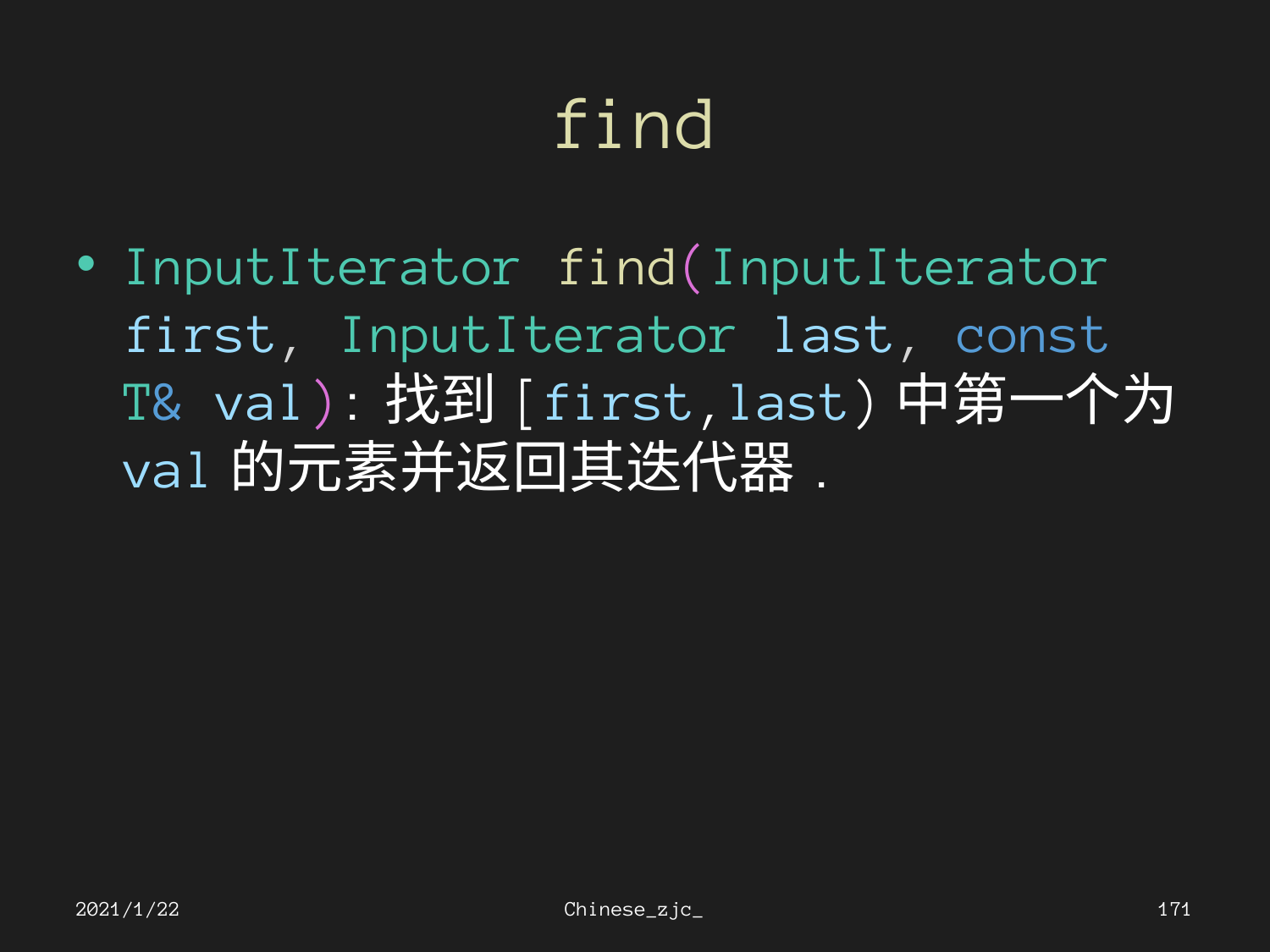

# find
InputIterator find(InputIterator first, InputIterator last, const T& val):找到[first,last)中第一个为val的元素并返回其迭代器.
2021/1/22
Chinese_zjc_
171